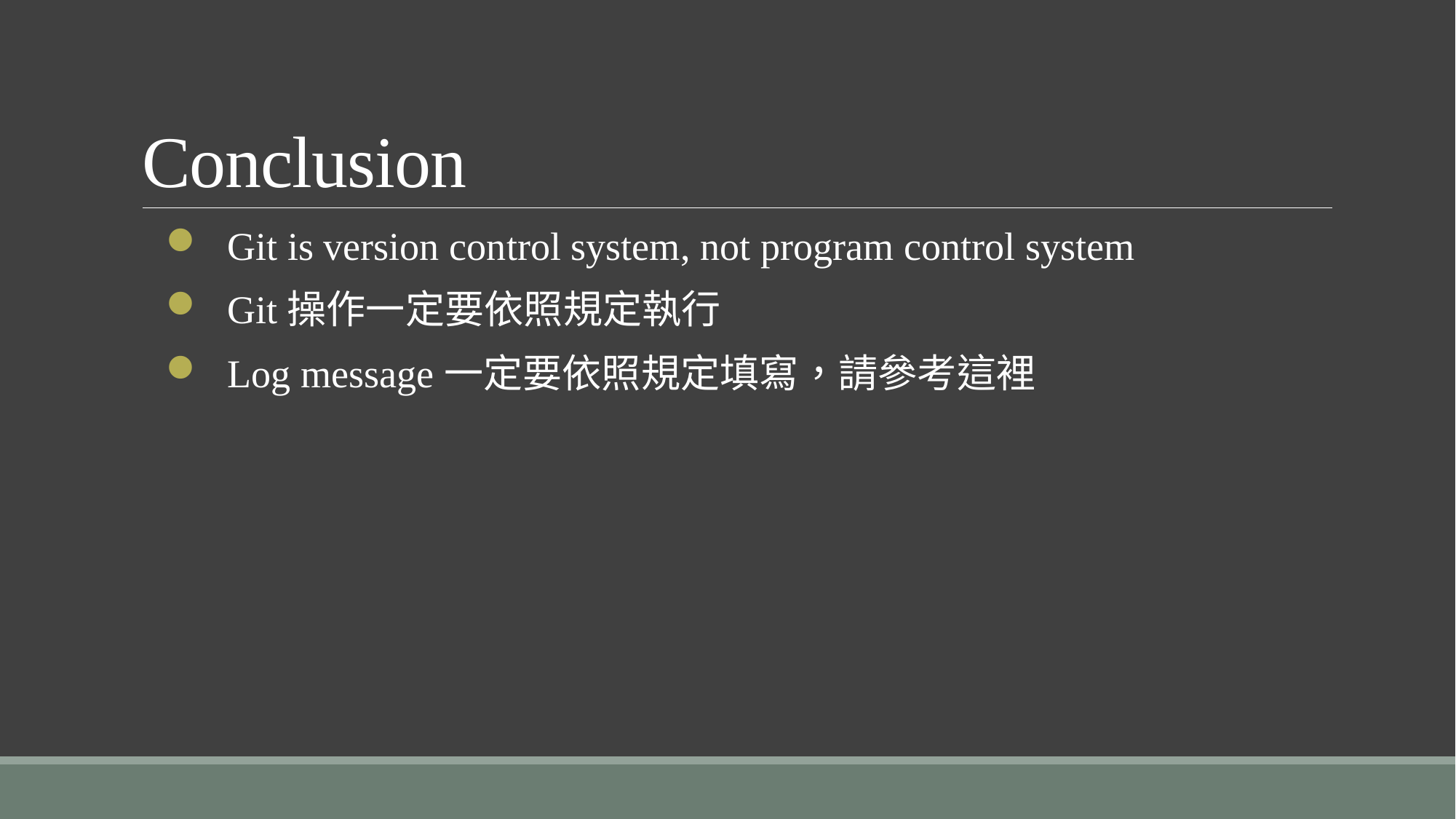

# Conclusion
Git is version control system, not program control system
Git操作一定要依照規定執行
Log message一定要依照規定填寫，請參考這裡